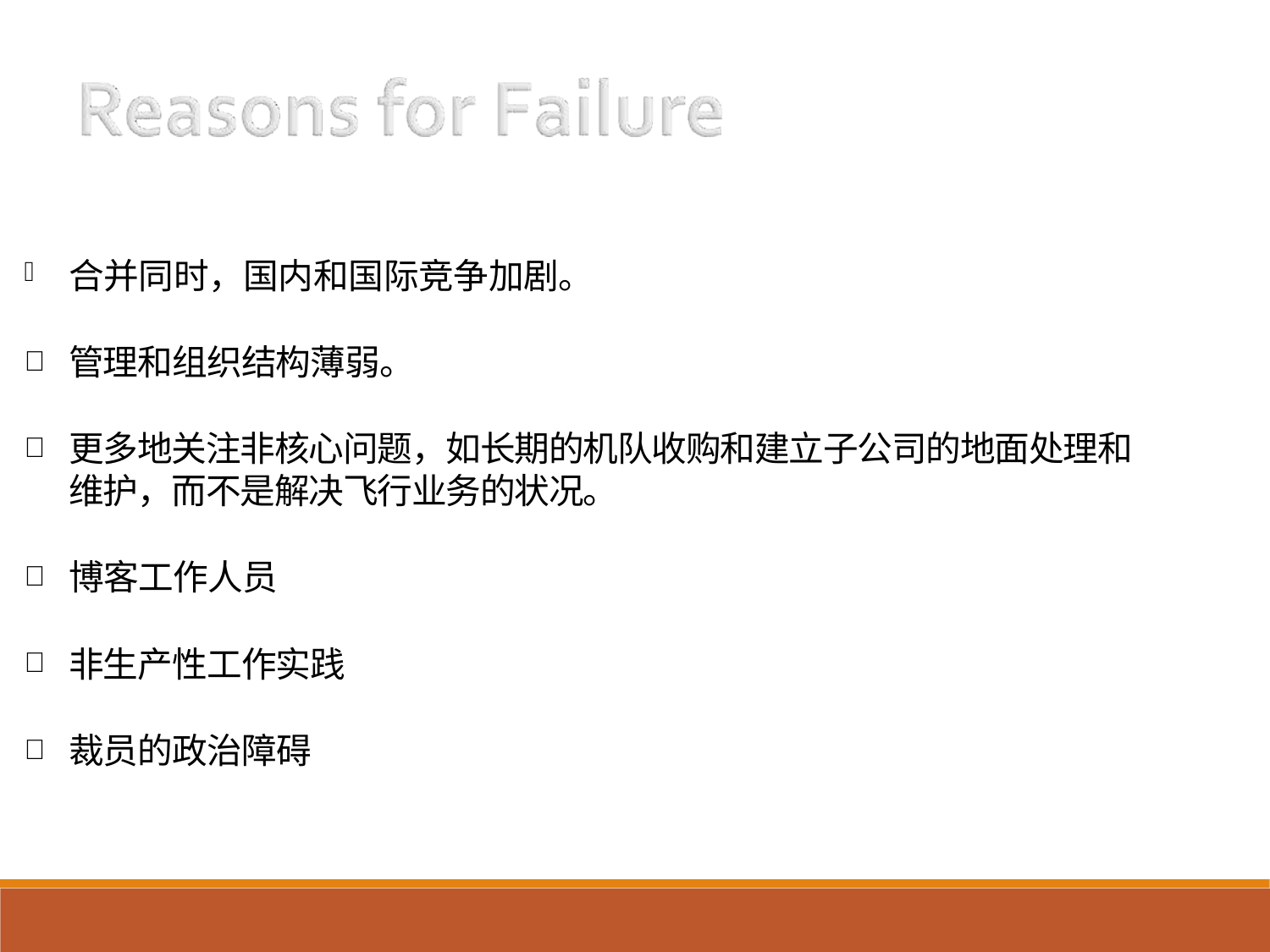

合并同时，国内和国际竞争加剧。

管理和组织结构薄弱。

更多地关注非核心问题，如长期的机队收购和建立子公司的地面处理和维护，而不是解决飞行业务的状况。

博客工作人员

非生产性工作实践

裁员的政治障碍